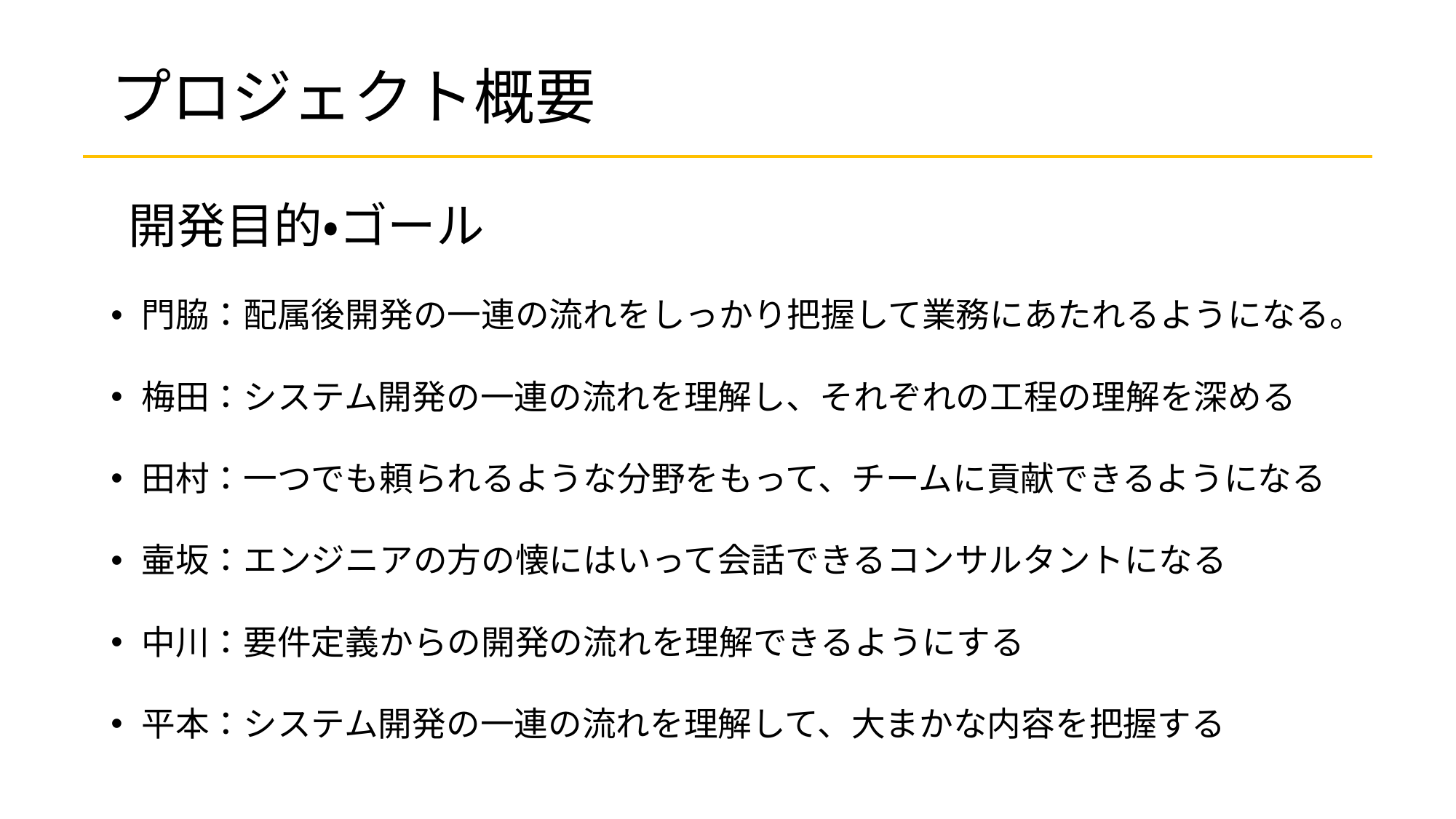

# プロジェクト概要
開発目的・ゴール
門脇：配属後開発の一連の流れをしっかり把握して業務にあたれるようになる。

梅田：システム開発の一連の流れを理解し、それぞれの工程の理解を深める

田村：一つでも頼られるような分野をもって、チームに貢献できるようになる

壷坂：エンジニアの方の懐にはいって会話できるコンサルタントになる

中川：要件定義からの開発の流れを理解できるようにする

平本：システム開発の一連の流れを理解して、大まかな内容を把握する